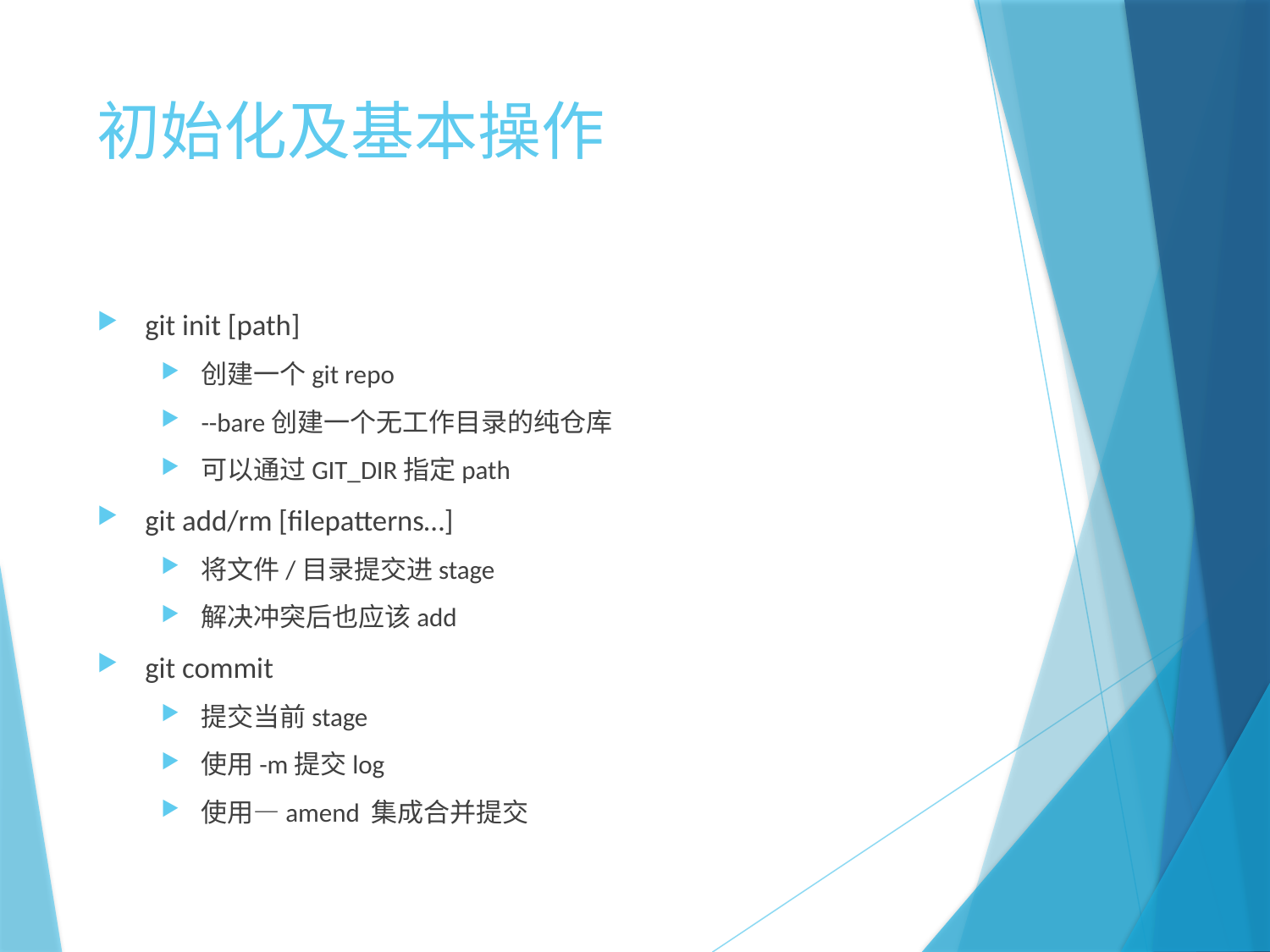

# 初始化及基本操作
git init [path]
创建一个git repo
--bare创建一个无工作目录的纯仓库
可以通过GIT_DIR指定path
git add/rm [filepatterns…]
将文件/目录提交进stage
解决冲突后也应该add
git commit
提交当前stage
使用-m提交log
使用—amend 集成合并提交